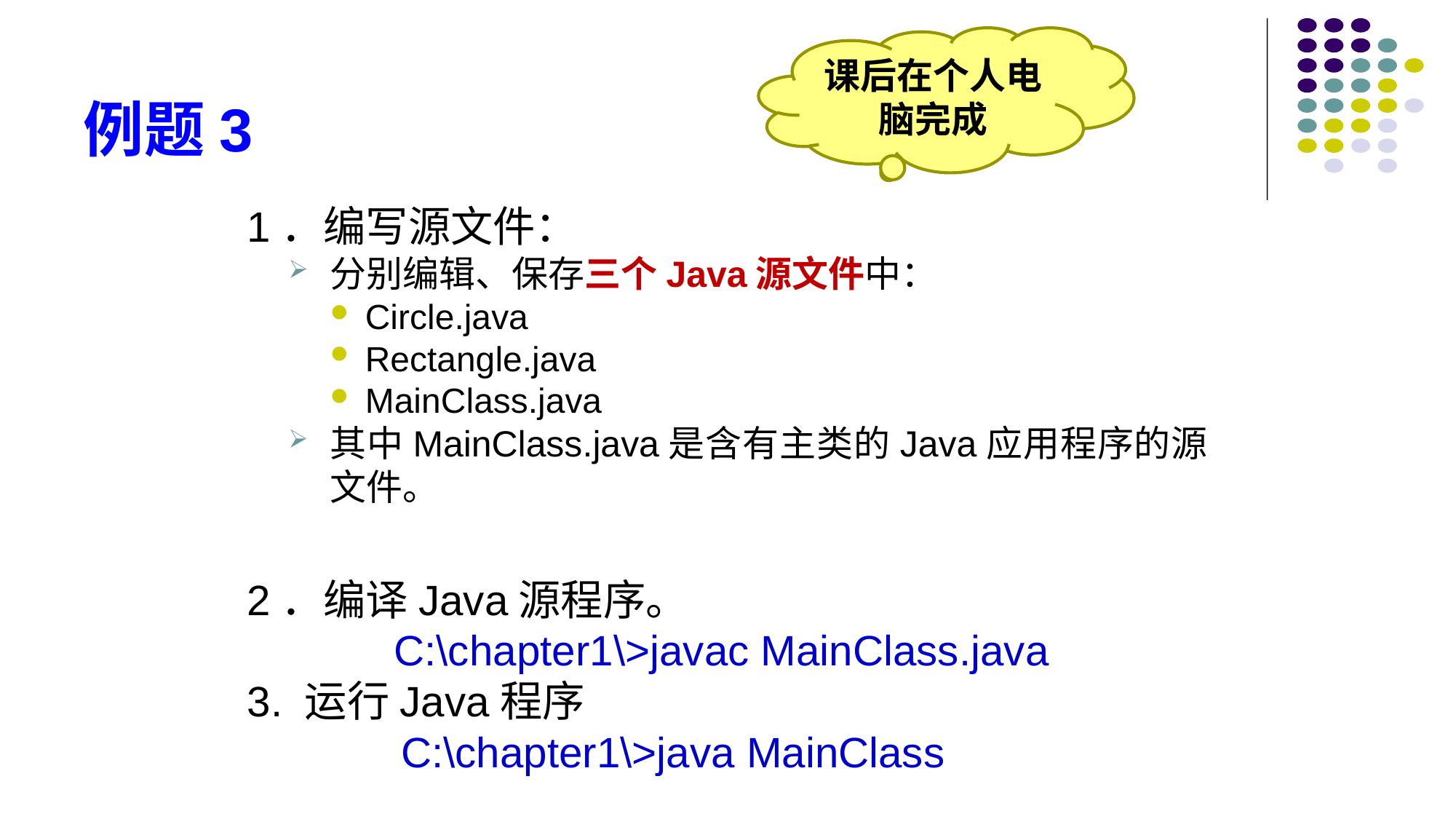

# 例题3
课后在个人电脑完成
1．编写源文件：
分别编辑、保存三个Java源文件中：
Circle.java
Rectangle.java
MainClass.java
其中MainClass.java是含有主类的Java应用程序的源文件。

2．编译Java源程序。
C:\chapter1\>javac MainClass.java
3. 运行Java程序
             C:\chapter1\>java MainClass

46